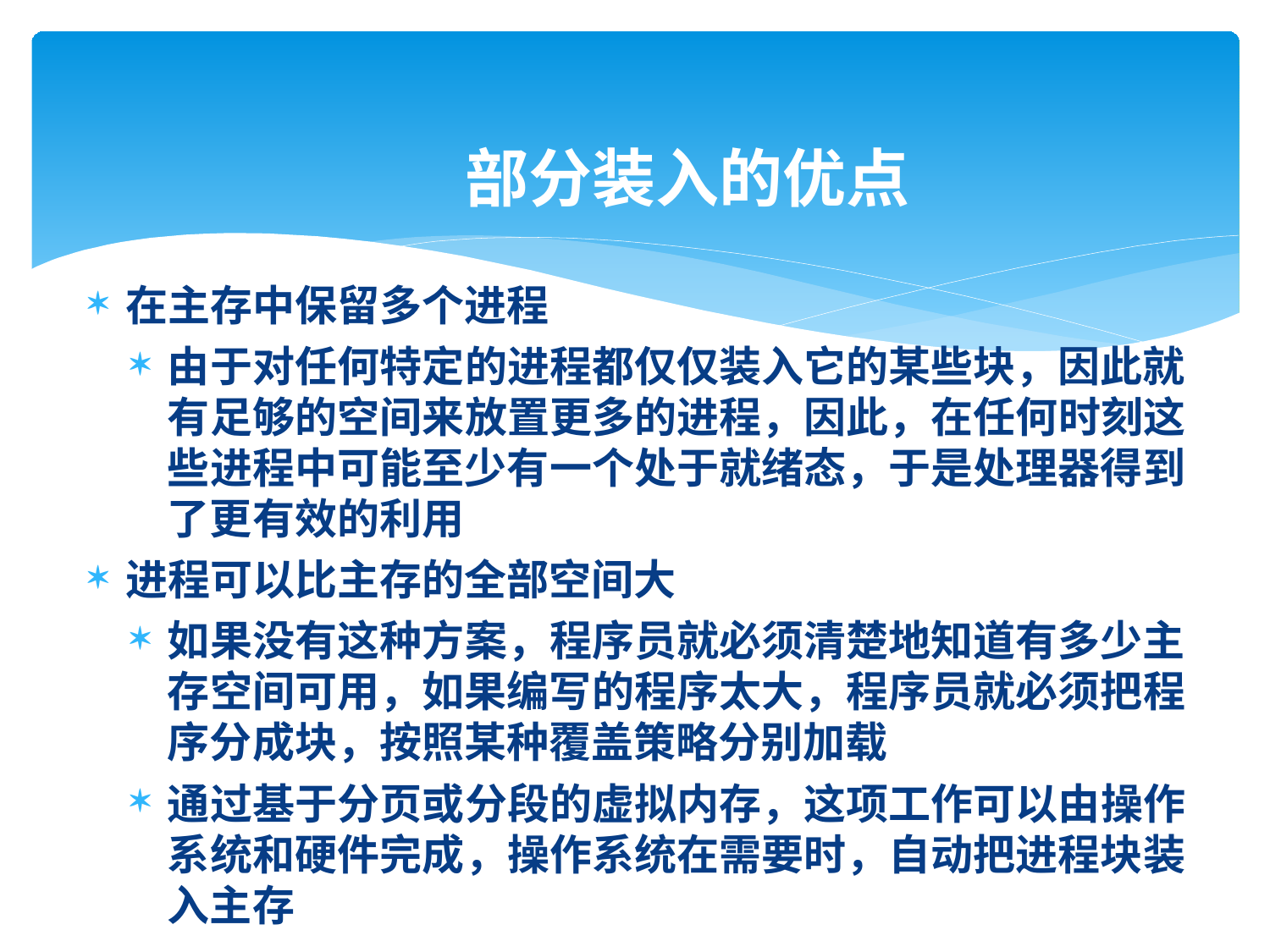

# 部分装入的优点
在主存中保留多个进程
由于对任何特定的进程都仅仅装入它的某些块，因此就 有足够的空间来放置更多的进程，因此，在任何时刻这 些进程中可能至少有一个处于就绪态，于是处理器得到 了更有效的利用
进程可以比主存的全部空间大
如果没有这种方案，程序员就必须清楚地知道有多少主 存空间可用，如果编写的程序太大，程序员就必须把程 序分成块，按照某种覆盖策略分别加载
通过基于分页或分段的虚拟内存，这项工作可以由操作 系统和硬件完成，操作系统在需要时，自动把进程块装 入主存